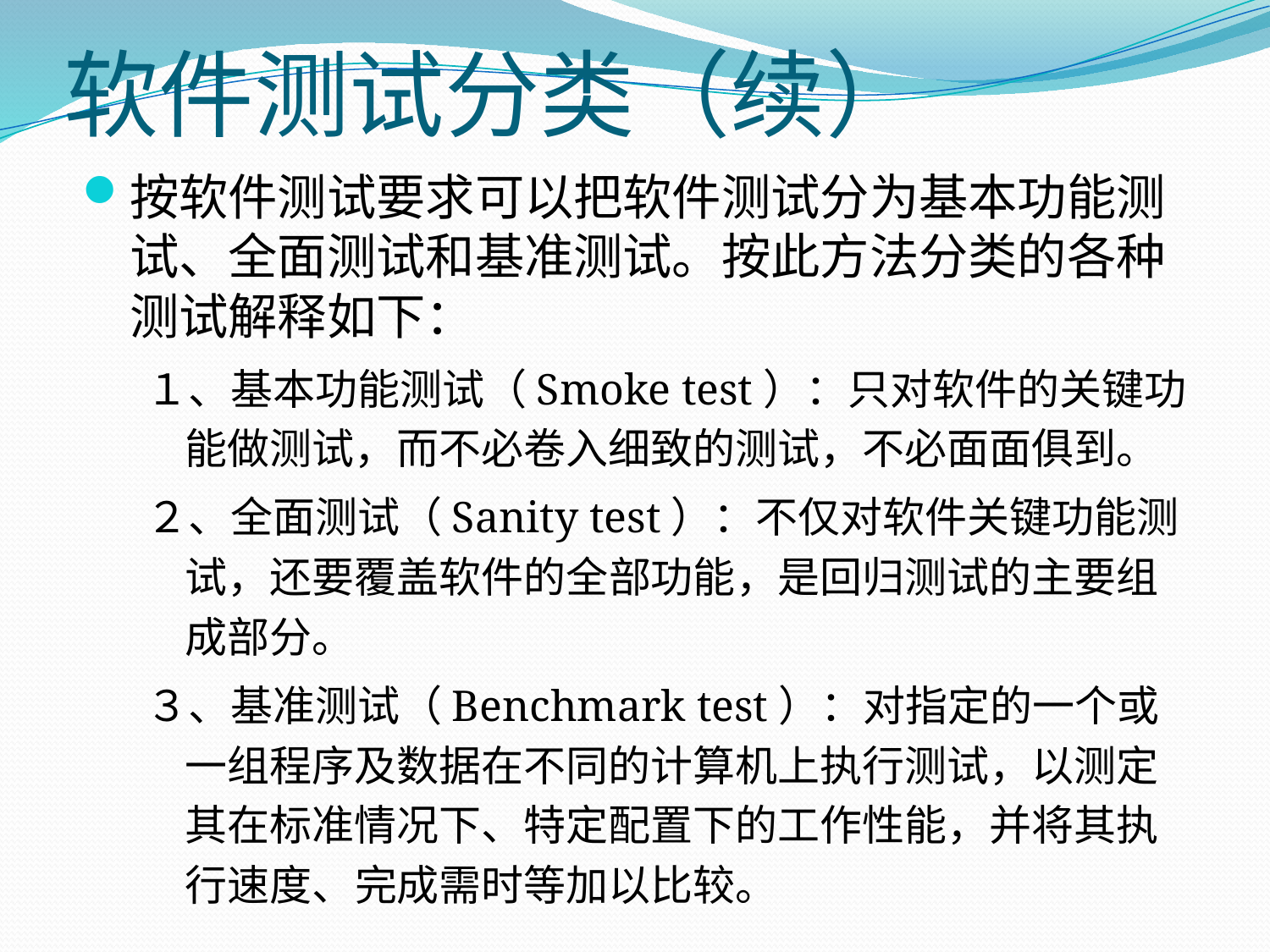

# 软件测试分类（续）
按软件测试要求可以把软件测试分为基本功能测试、全面测试和基准测试。按此方法分类的各种测试解释如下：
１、基本功能测试（Smoke test）：只对软件的关键功能做测试，而不必卷入细致的测试，不必面面俱到。
２、全面测试（Sanity test）：不仅对软件关键功能测试，还要覆盖软件的全部功能，是回归测试的主要组成部分。
３、基准测试（Benchmark test）：对指定的一个或一组程序及数据在不同的计算机上执行测试，以测定其在标准情况下、特定配置下的工作性能，并将其执行速度、完成需时等加以比较。